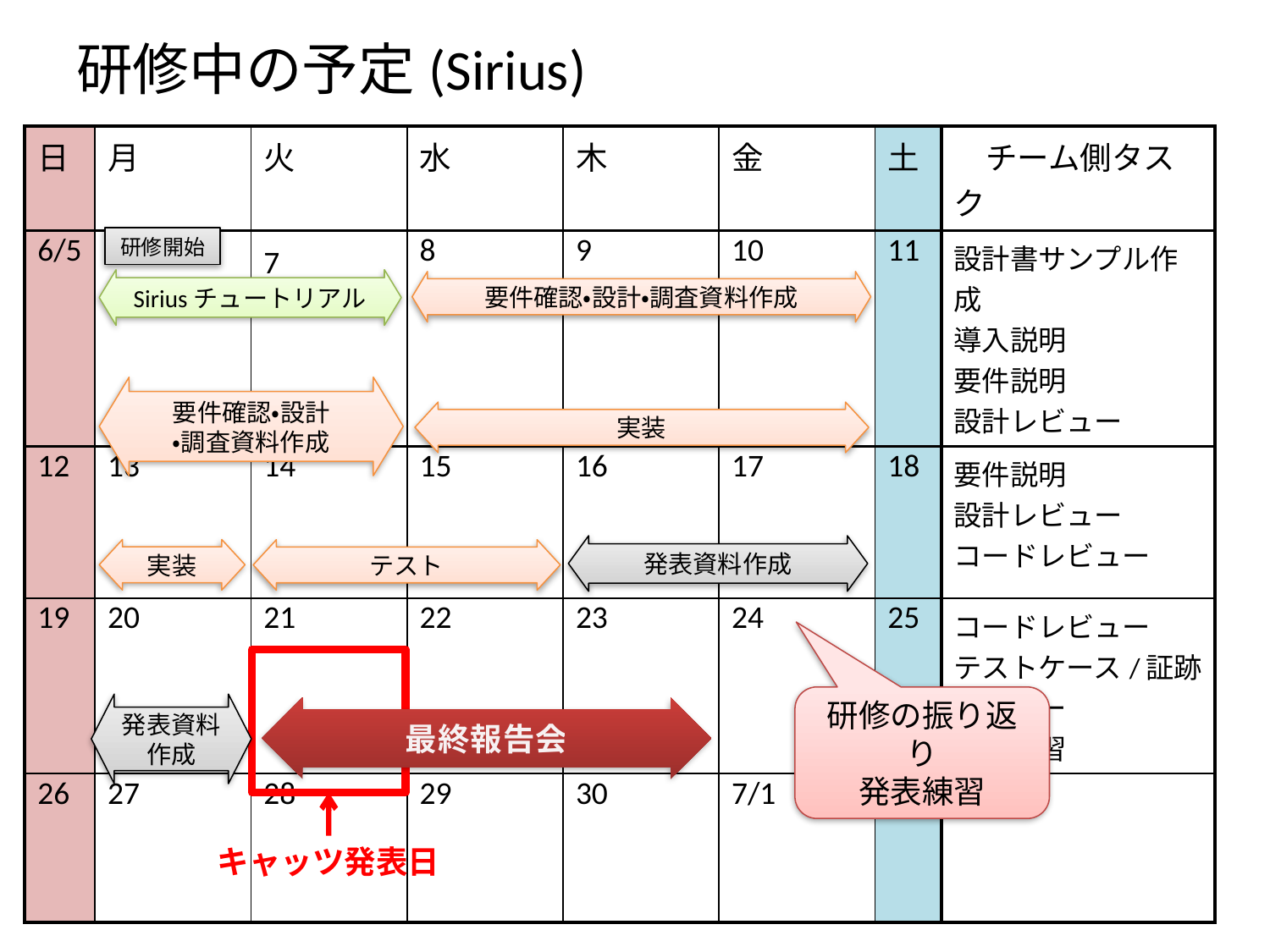

# 研修中の予定(Sirius)
| 日 | 月 | 火 | 水 | 木 | 金 | 土 | チーム側タスク |
| --- | --- | --- | --- | --- | --- | --- | --- |
| 6/5 | 6 | 7 | 8 | 9 | 10 | 11 | 設計書サンプル作成 導入説明 要件説明 設計レビュー |
| 12 | 13 | 14 | 15 | 16 | 17 | 18 | 要件説明 設計レビュー コードレビュー |
| 19 | 20 | 21 | 22 | 23 | 24 | 25 | コードレビュー テストケース/証跡レビュー 発表練習 |
| 26 | 27 | 28 | 29 | 30 | 7/1 |  |  |
研修開始
Siriusチュートリアル
要件確認・設計・調査資料作成
要件確認・設計
・調査資料作成
実装
発表資料作成
実装
テスト

研修の振り返り
発表練習
発表資料作成
最終報告会
キャッツ発表日